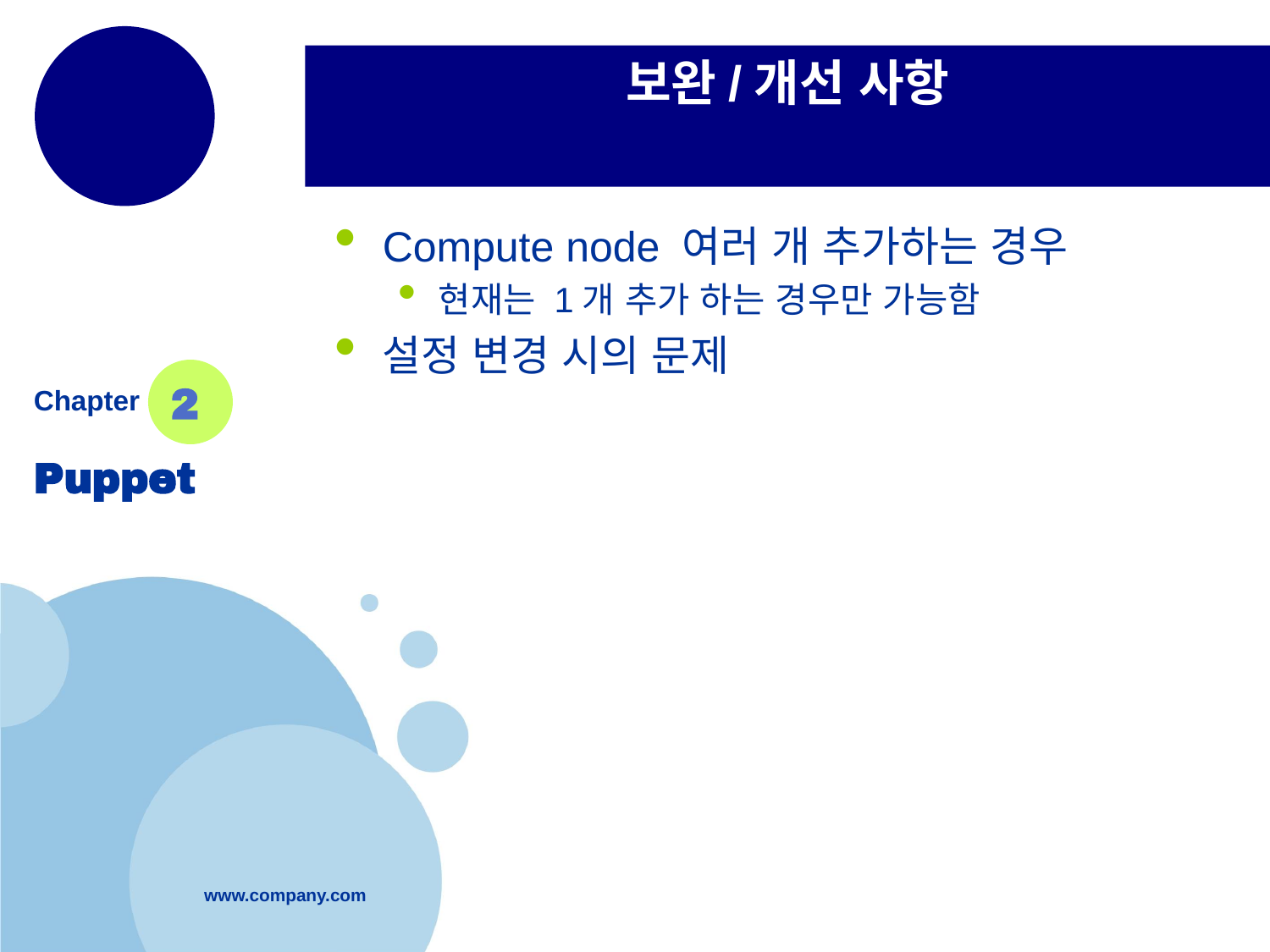

# 보완/개선 사항
Compute node 여러 개 추가하는 경우
현재는 1개 추가 하는 경우만 가능함
설정 변경 시의 문제

2
Chapter
Puppet